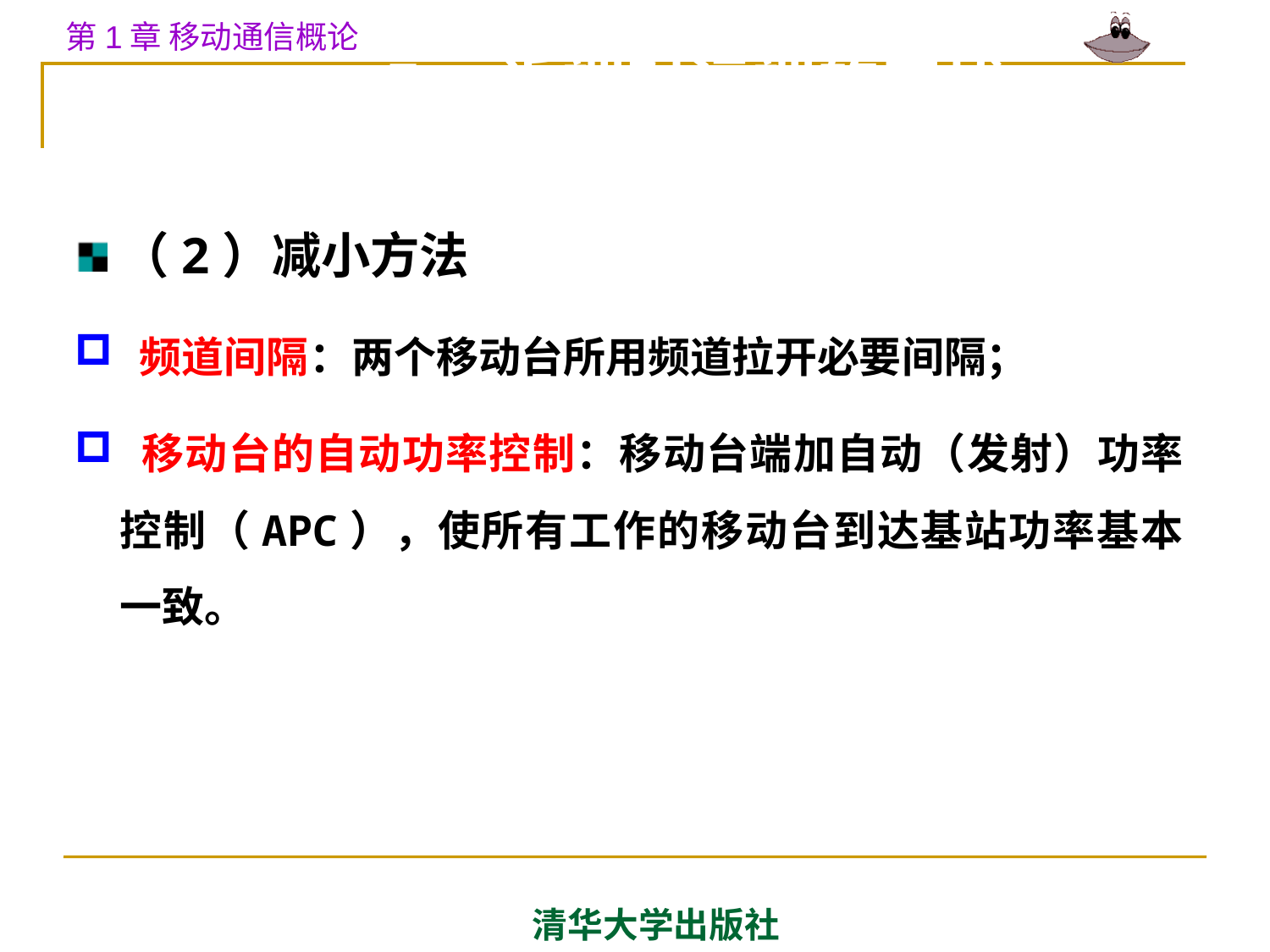

# 5、近端对远端的干扰
（2）减小方法
 频道间隔：两个移动台所用频道拉开必要间隔；
 移动台的自动功率控制：移动台端加自动（发射）功率控制（APC），使所有工作的移动台到达基站功率基本一致。